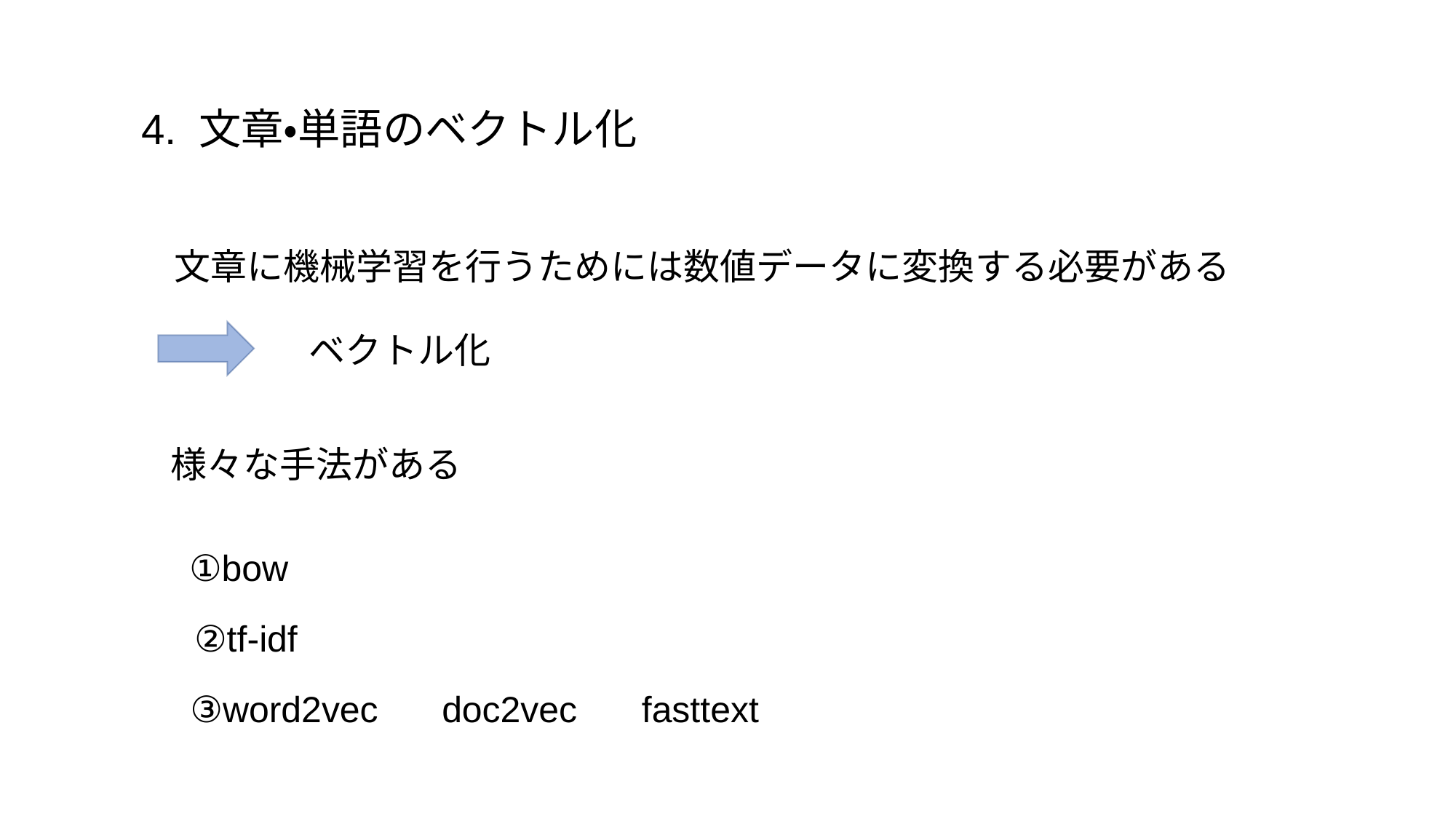

4. 文章・単語のベクトル化
文章に機械学習を行うためには数値データに変換する必要がある

ベクトル化
様々な手法がある
①bow
②tf-idf
③word2vec
doc2vec
fasttext